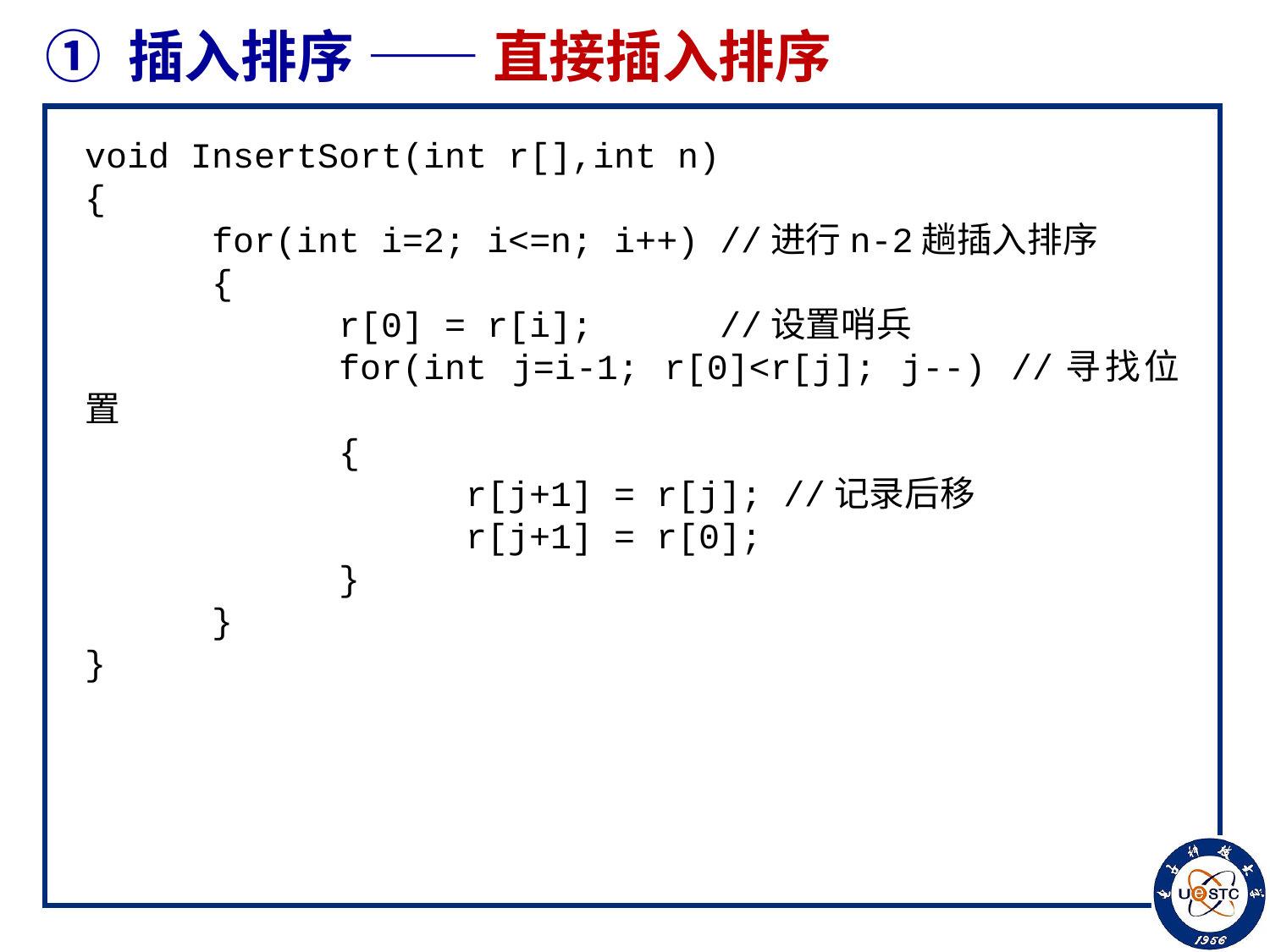

# ① 插入排序 —— 直接插入排序
void InsertSort(int r[],int n)
{
	for(int i=2; i<=n; i++) //进行n-2趟插入排序
	{
		r[0] = r[i];	//设置哨兵
		for(int j=i-1; r[0]<r[j]; j--) //寻找位置
		{
			r[j+1] = r[j]; //记录后移
			r[j+1] = r[0];
		}
	}
}